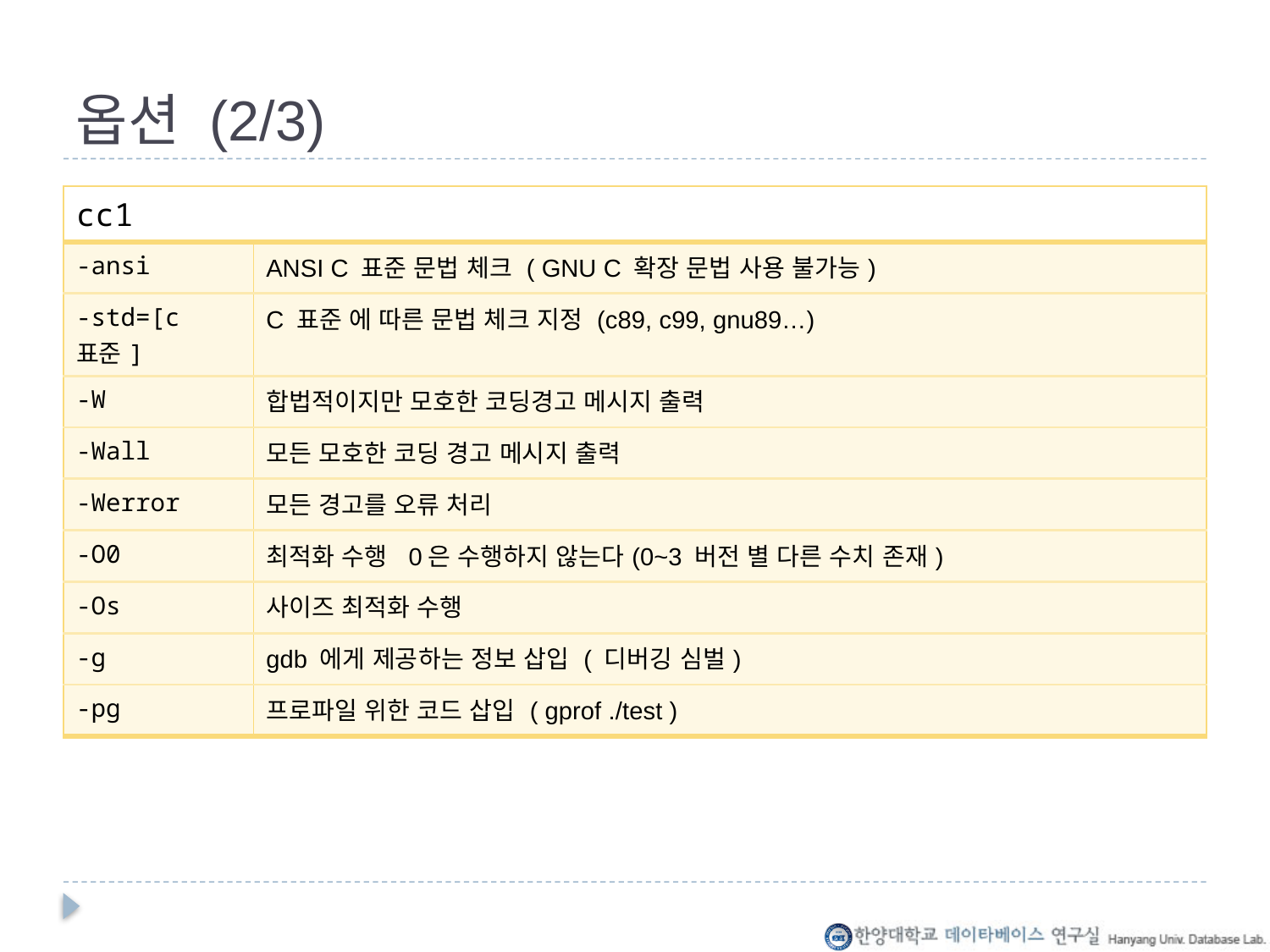

# 옵션 (2/3)
| cc1 |  |
| --- | --- |
| -ansi | ANSI C 표준 문법 체크 ( GNU C 확장 문법 사용 불가능) |
| -std=[c 표준] | C 표준 에 따른 문법 체크 지정 (c89, c99, gnu89…) |
| -W | 합법적이지만 모호한 코딩경고 메시지 출력 |
| -Wall | 모든 모호한 코딩 경고 메시지 출력 |
| -Werror | 모든 경고를 오류 처리 |
| -O0 | 최적화 수행 0은 수행하지 않는다(0~3 버전 별 다른 수치 존재) |
| -Os | 사이즈 최적화 수행 |
| -g | gdb 에게 제공하는 정보 삽입 ( 디버깅 심벌) |
| -pg | 프로파일 위한 코드 삽입 ( gprof ./test ) |